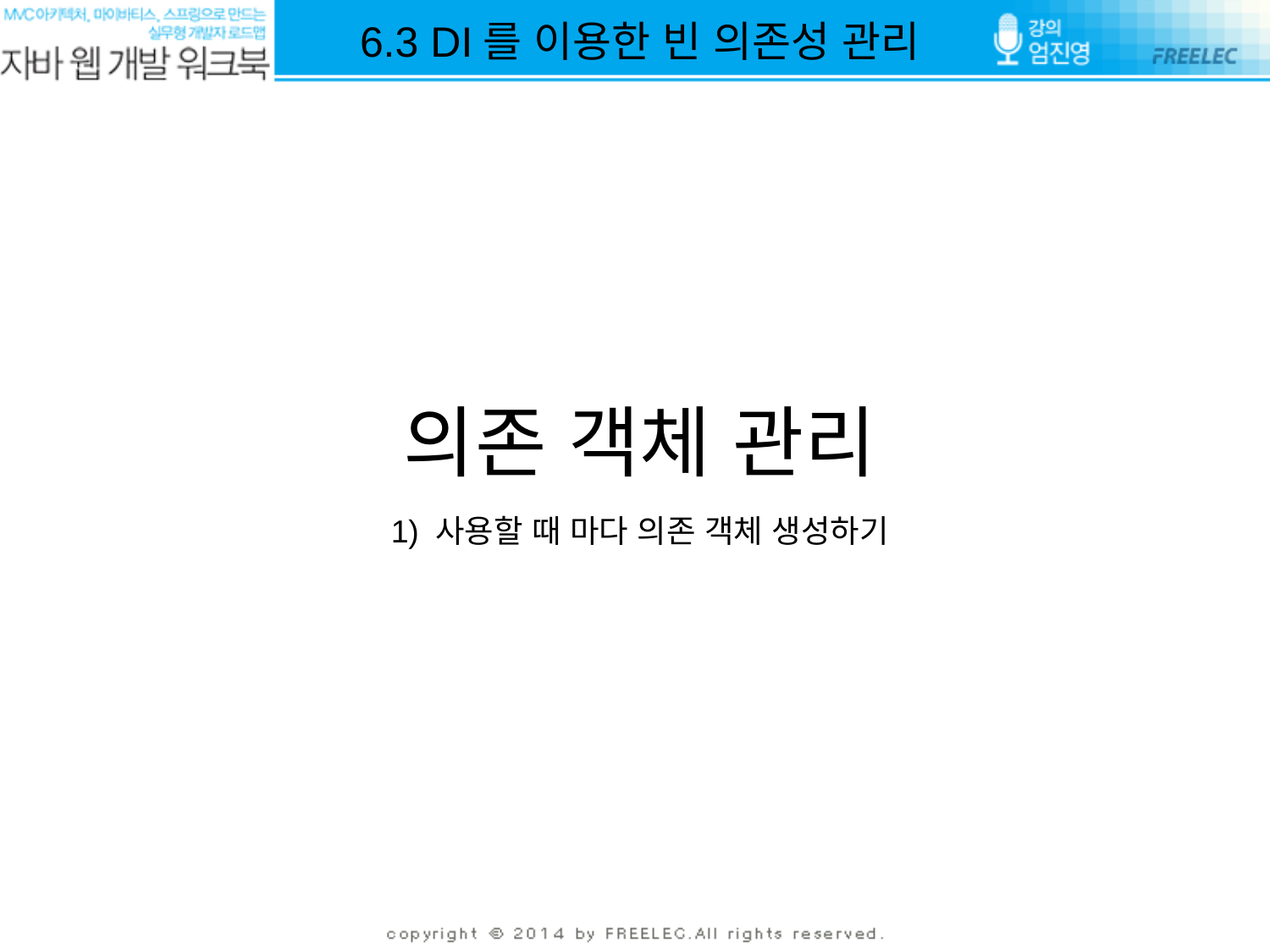

6.3 DI를 이용한 빈 의존성 관리
# 의존 객체 관리
1) 사용할 때 마다 의존 객체 생성하기